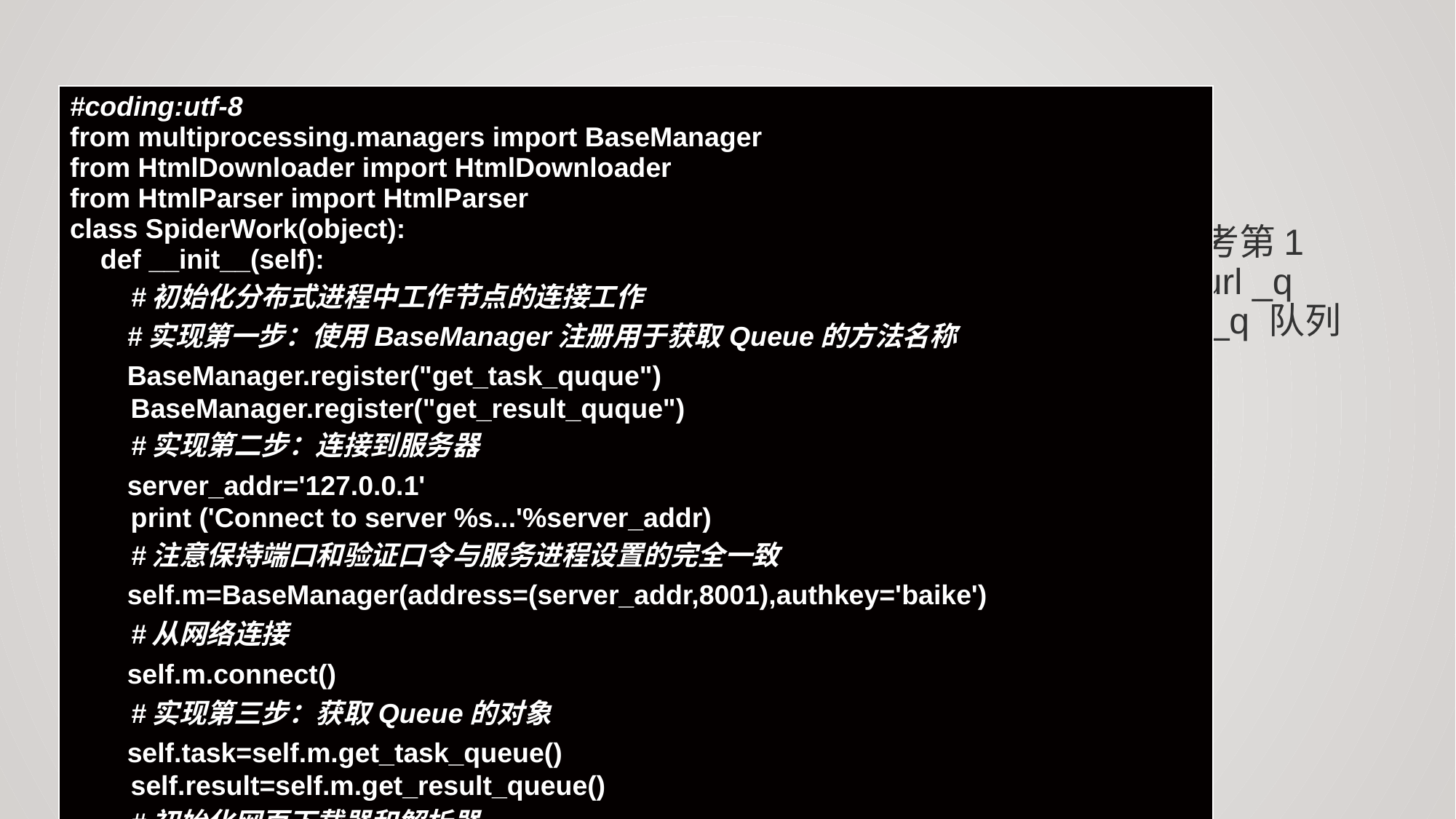

# 爬虫调度器
| #coding:utf-8 from multiprocessing.managers import BaseManager from HtmlDownloader import HtmlDownloader from HtmlParser import HtmlParser class SpiderWork(object): def \_\_init\_\_(self): #初始化分布式进程中工作节点的连接工作 #实现第一步：使用BaseManager注册用于获取Queue的方法名称 BaseManager.register("get\_task\_quque") BaseManager.register("get\_result\_quque") #实现第二步：连接到服务器 server\_addr='127.0.0.1' print ('Connect to server %s...'%server\_addr) #注意保持端口和验证口令与服务进程设置的完全一致 self.m=BaseManager(address=(server\_addr,8001),authkey='baike') #从网络连接 self.m.connect() #实现第三步：获取Queue的对象 self.task=self.m.get\_task\_queue() self.result=self.m.get\_result\_queue() #初始化网页下载器和解析器 self.downloader=HtmlDownloader() self.parser=HtmlParser() print 'init finish' def crawl(self): while True: try: if not self.task.empty(): url=self.task.get() if url=='end': print '控制节点通知爬虫节点停止工作...' #接着通知其他节点停止工作 self.result.put({'new\_urls':'end','data':'end'}) return print '爬虫节点正在解析：%s'%url.encode("utf-8") content=self.downloader.download(url) new\_urls,data=self.parser.parser(url,content) self.result.put({"new\_urls":new\_urls,"data":data}) except EOFError,e: print '连接工作节点失败' return except Exception,e: print e print 'Crawl fali' if \_\_name\_\_=='\_\_main\_\_': spider=SpiderWork() spider.crawl() |
| --- |
爬虫调度器需要用到分布式进程中工作进程的代码，具体内容可以参考第1章的分布式进程章节。爬虫调度器需要先连接上控制节点，然后从url _q 队列中获取URL，下载并解析网页，接着将获取的数据交给result _q 队列并返回给控制节点，代码如下: